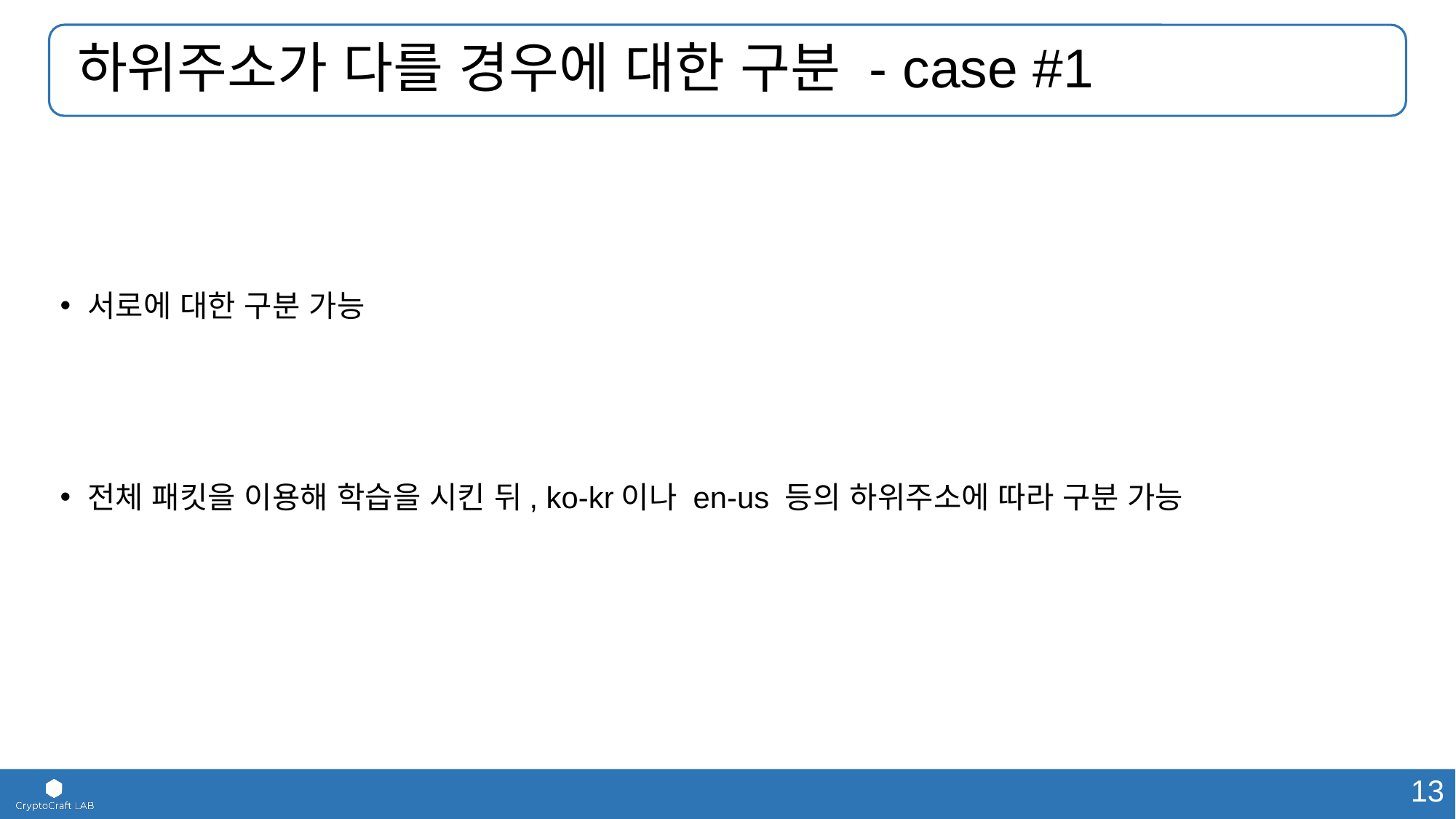

# 하위주소가 다를 경우에 대한 구분 - case #1

서로에 대한 구분 가능

전체 패킷을 이용해 학습을 시킨 뒤, ko-kr이나 en-us 등의 하위주소에 따라 구분 가능